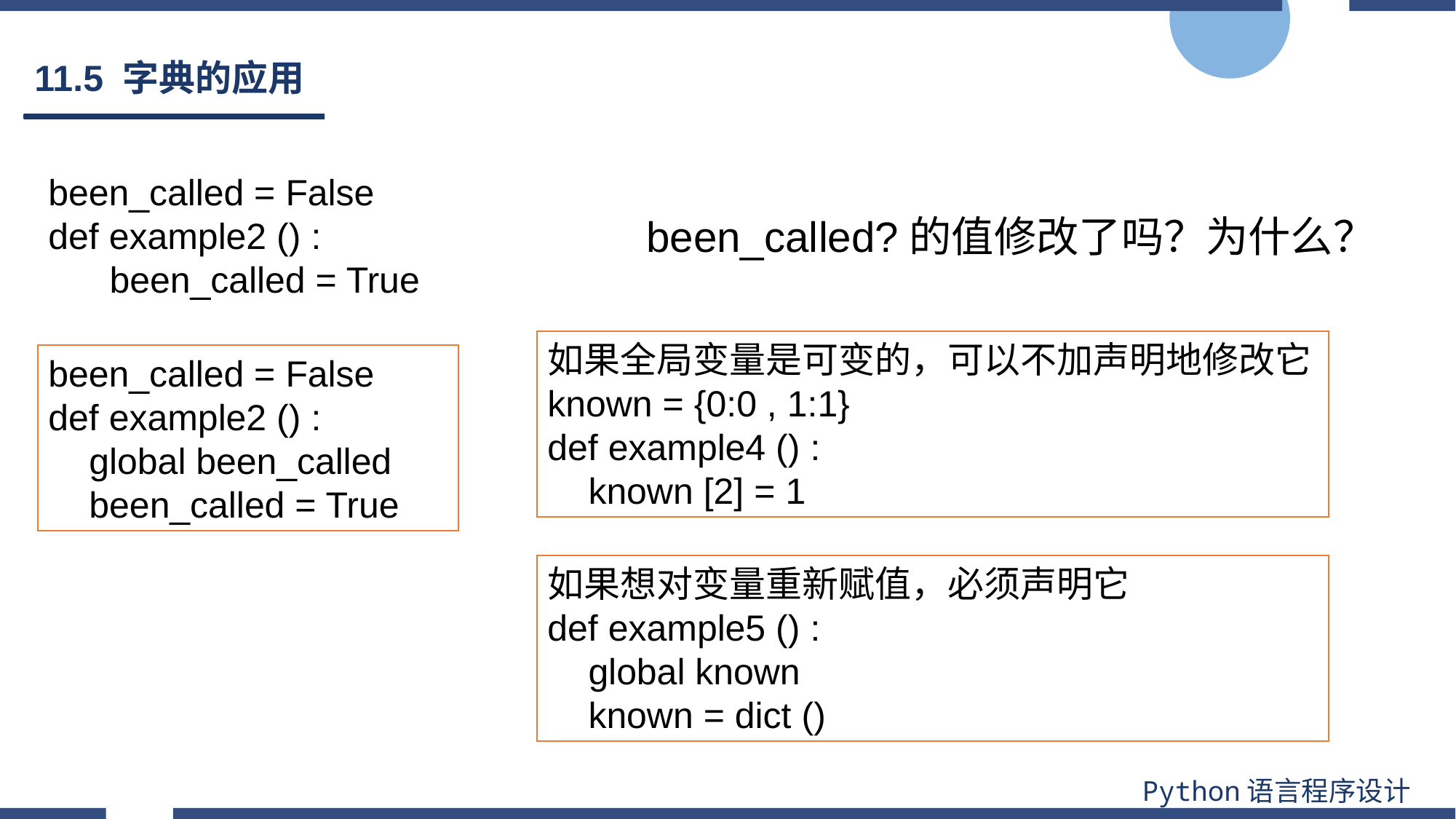

# 11.5 字典的应用
been_called = False
def example2 () :
      been_called = True
been_called?的值修改了吗？为什么？
如果全局变量是可变的，可以不加声明地修改它
known = {0:0 , 1:1}
def example4 () :
    known [2] = 1
been_called = False
def example2 () :
    global been_called
    been_called = True
如果想对变量重新赋值，必须声明它
def example5 () :
    global known
    known = dict ()